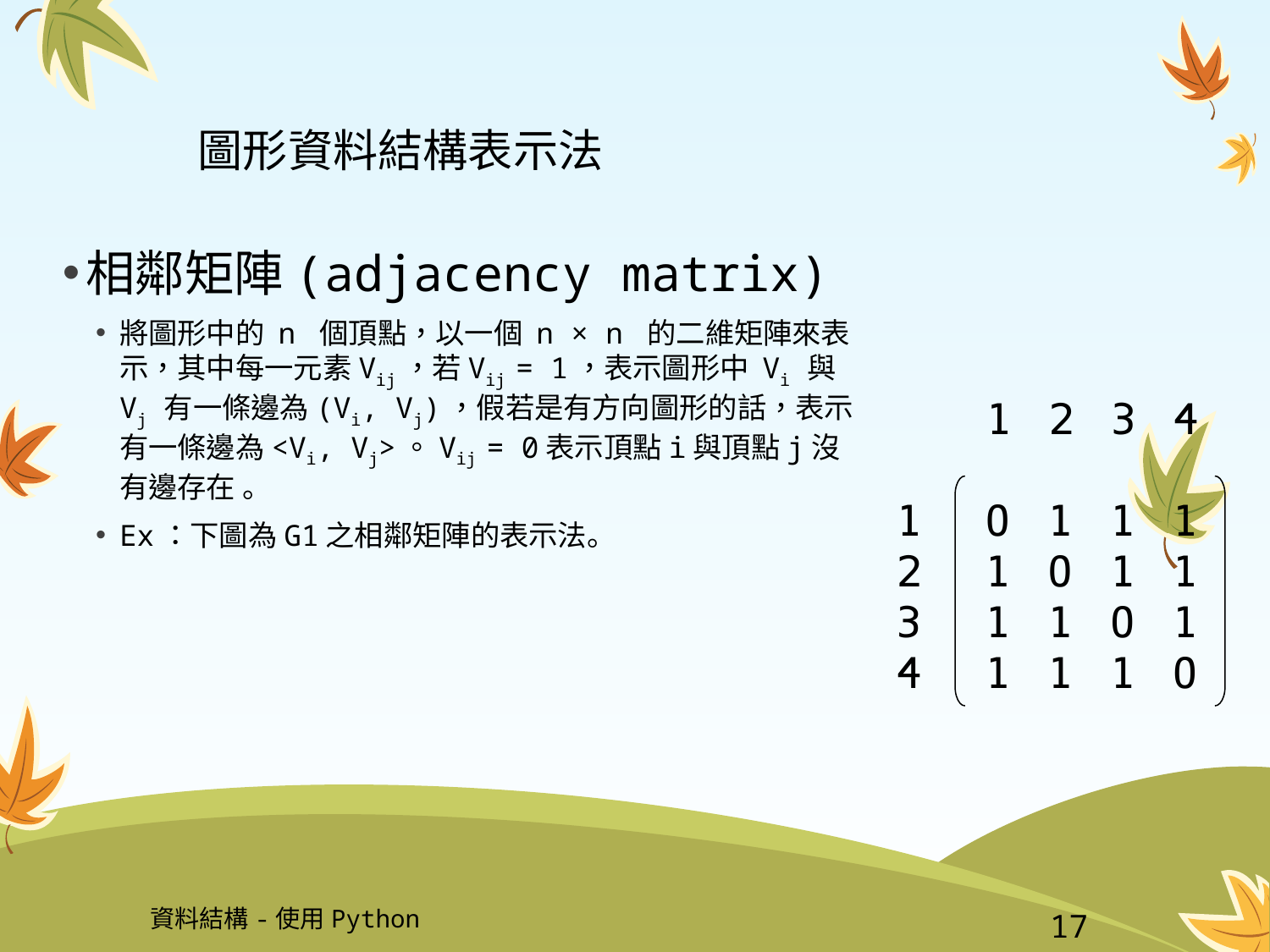

# 圖形資料結構表示法
相鄰矩陣(adjacency matrix)
將圖形中的 n 個頂點，以一個 n × n 的二維矩陣來表示，其中每一元素Vij，若Vij = 1，表示圖形中 Vi 與 Vj 有一條邊為(Vi, Vj)，假若是有方向圖形的話，表示有一條邊為<Vi, Vj>。Vij = 0表示頂點i與頂點j沒有邊存在 。
Ex：下圖為G1之相鄰矩陣的表示法。
         1   2   3   4

1     0   1   1   1
2     1   0   1   1
3     1   1   0   1
4     1   1   1   0

資料結構-使用Python
17